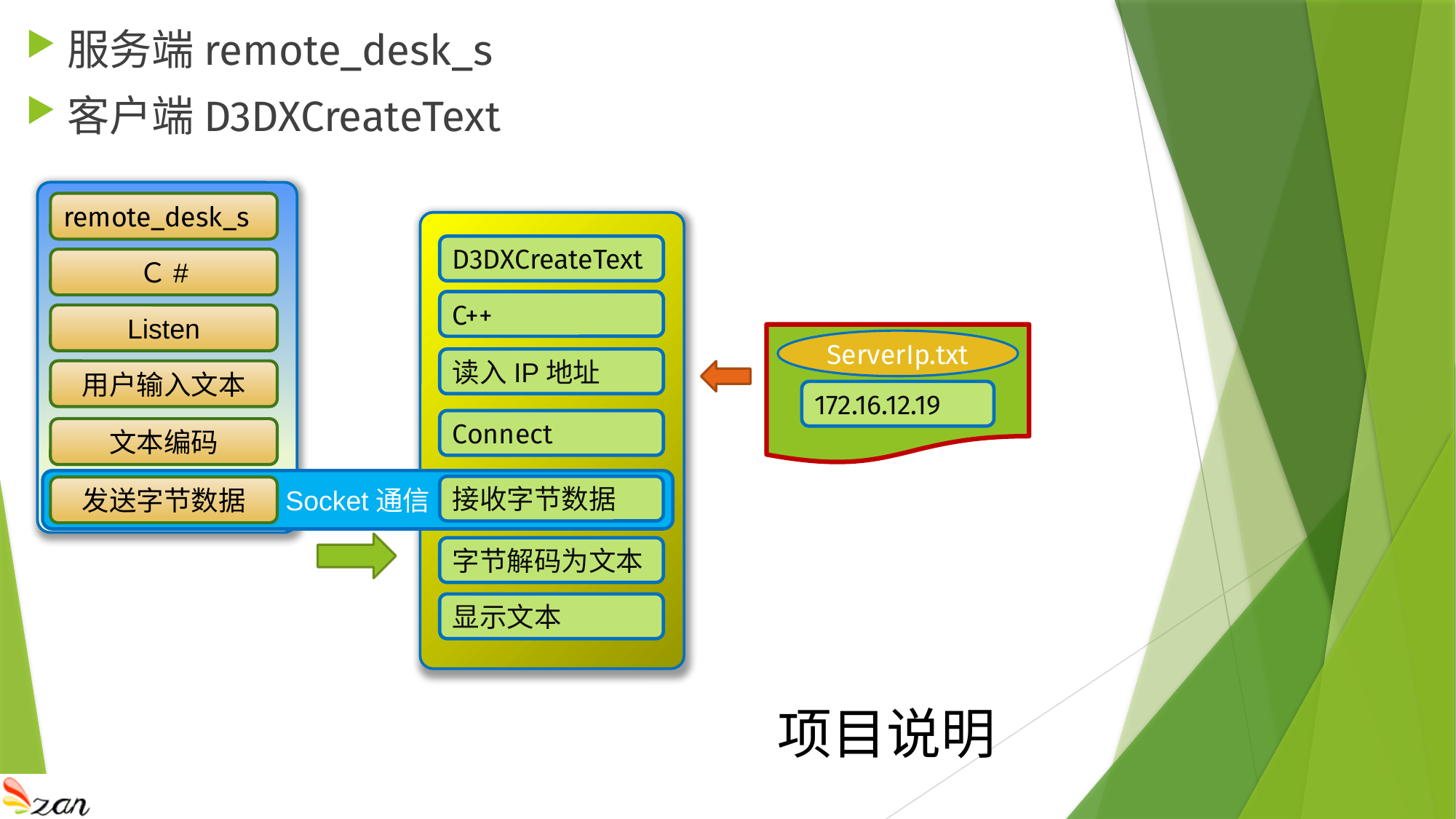

服务端remote_desk_s
客户端D3DXCreateText

remote_desk_s

D3DXCreateText
Ｃ#
C++
Listen

ServerIp.txt
读入IP地址
用户输入文本

172.16.12.19
Connect
文本编码
Socket通信
接收字节数据
发送字节数据

字节解码为文本
显示文本
# 项目说明